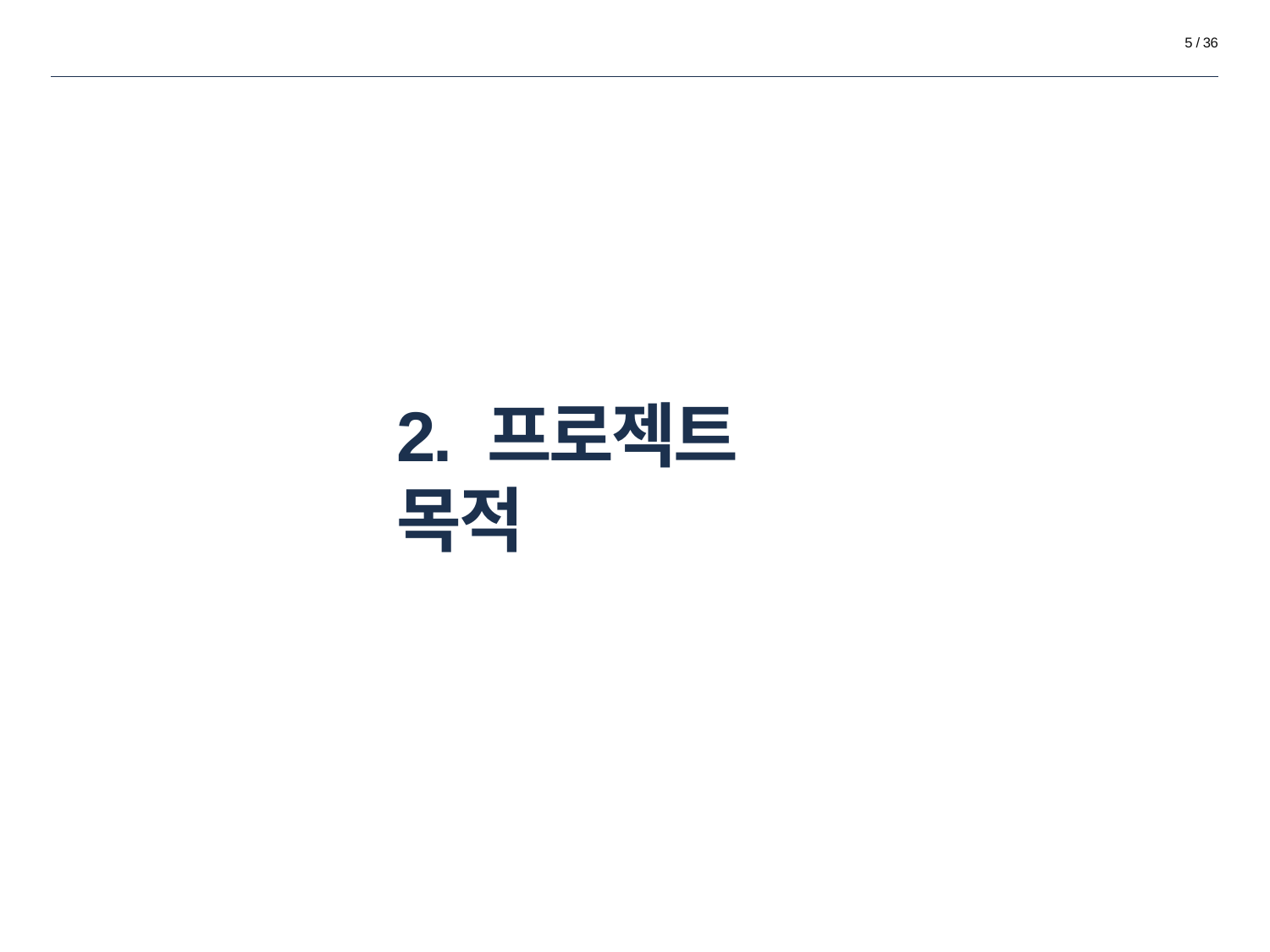

5 / 36
# 2. 프로젝트 목적